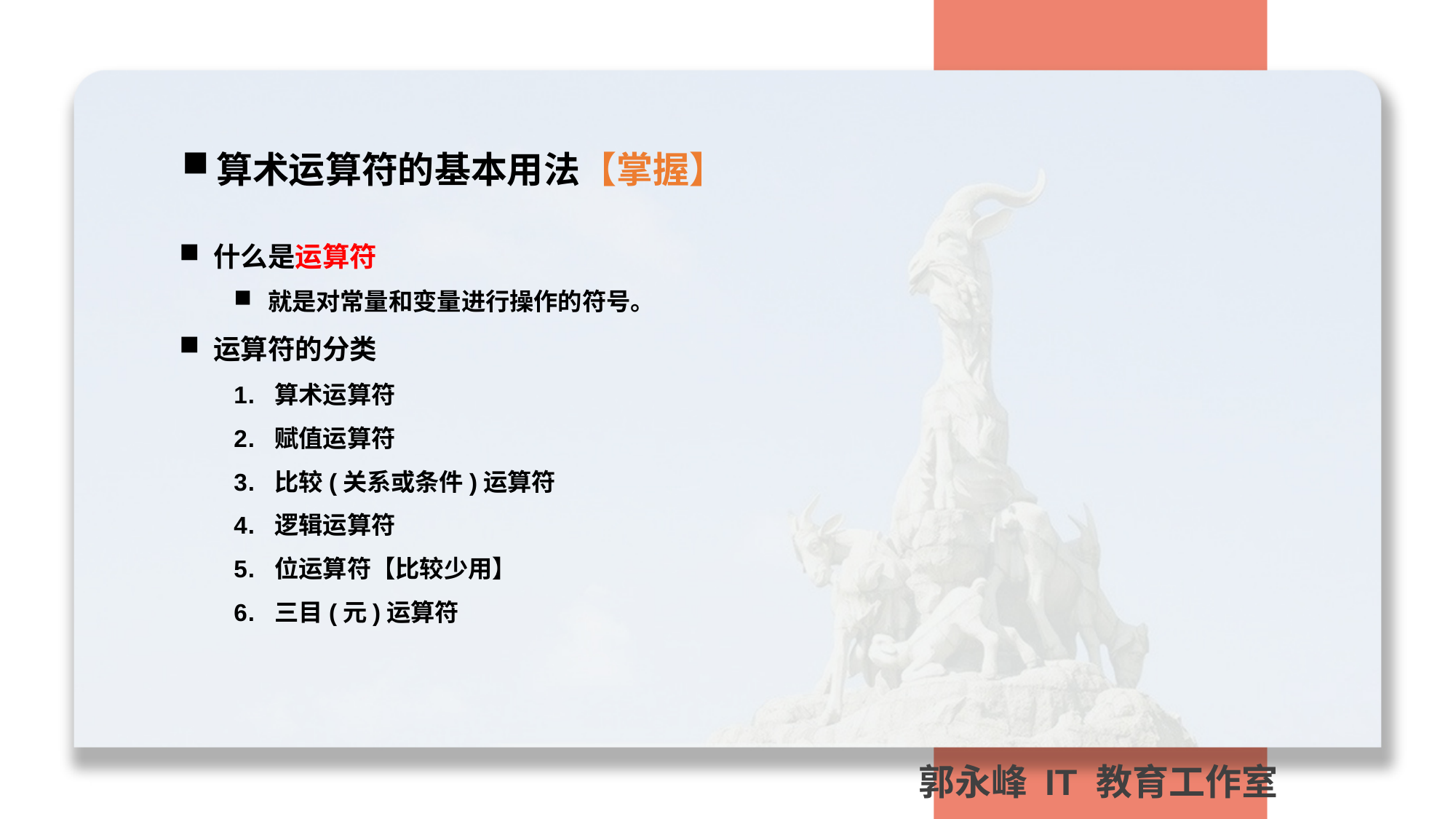

算术运算符的基本用法【掌握】
什么是运算符
就是对常量和变量进行操作的符号。
运算符的分类
算术运算符
赋值运算符
比较(关系或条件)运算符
逻辑运算符
位运算符【比较少用】
三目(元)运算符